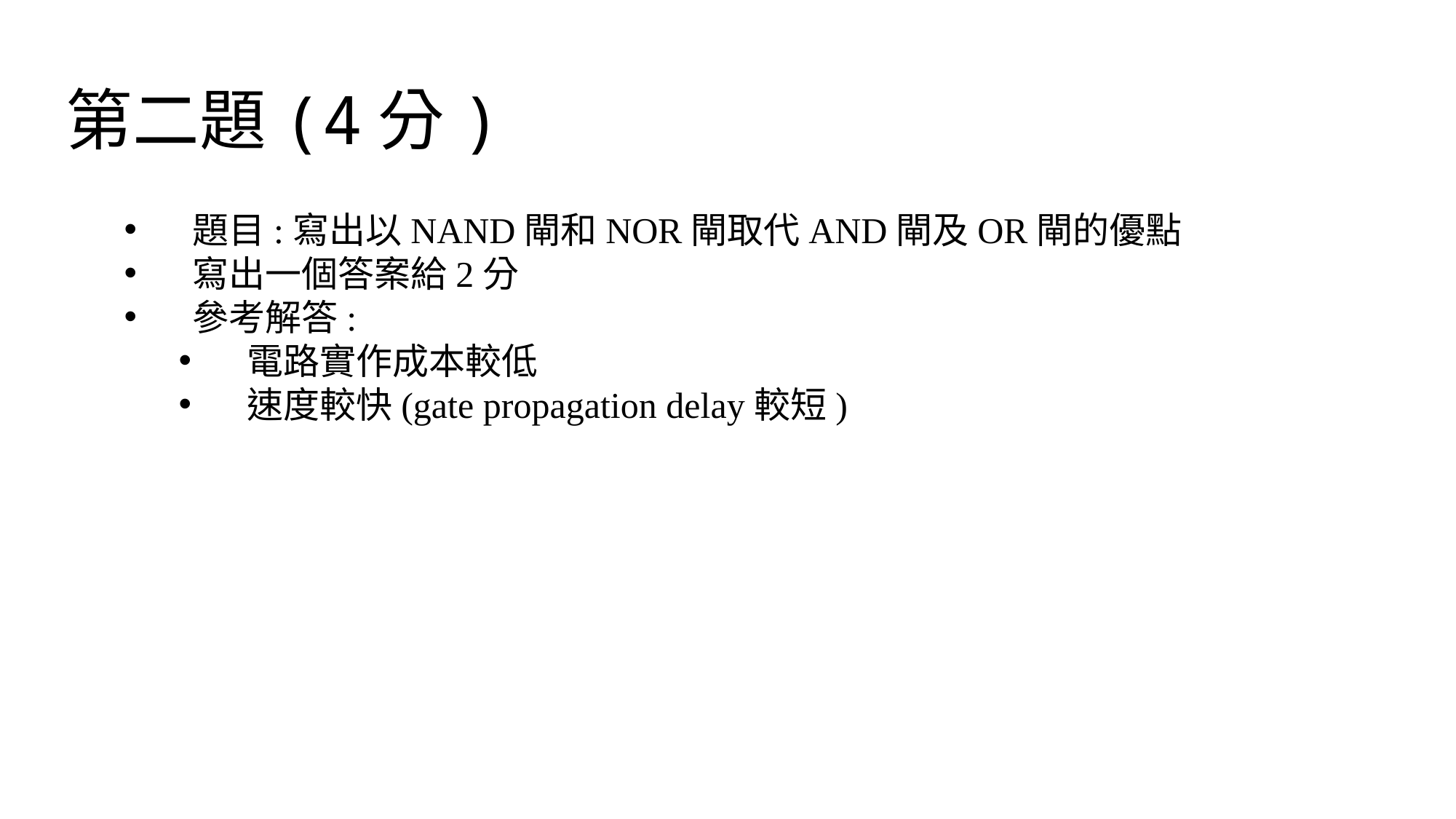

# 第二題(4分)
題目:寫出以NAND閘和NOR閘取代AND閘及OR閘的優點
寫出一個答案給2分
參考解答:
電路實作成本較低
速度較快(gate propagation delay較短)